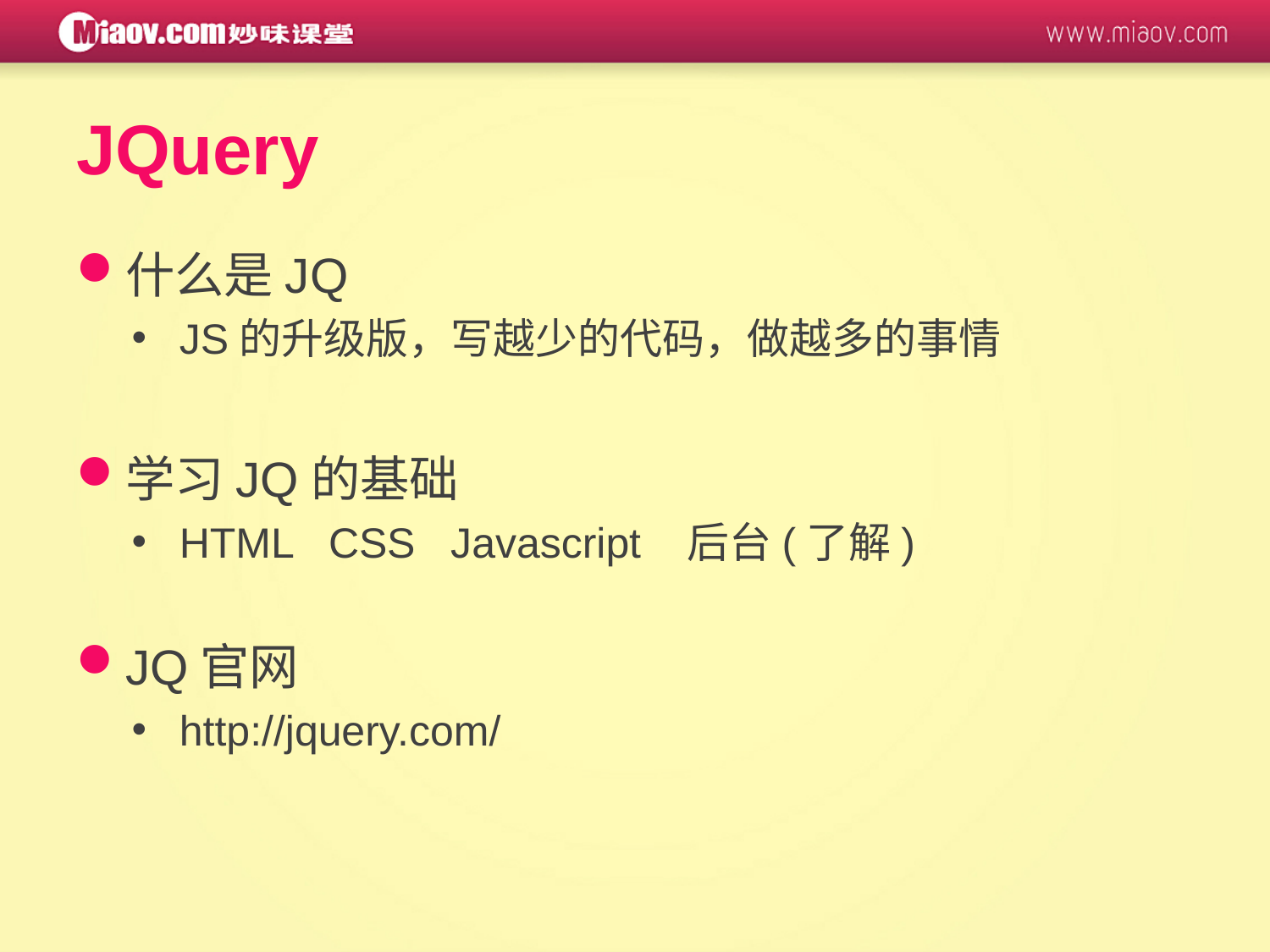

# JQuery
什么是JQ
JS的升级版，写越少的代码，做越多的事情

学习JQ的基础
HTML   CSS   Javascript   后台(了解)

JQ官网
http://jquery.com/